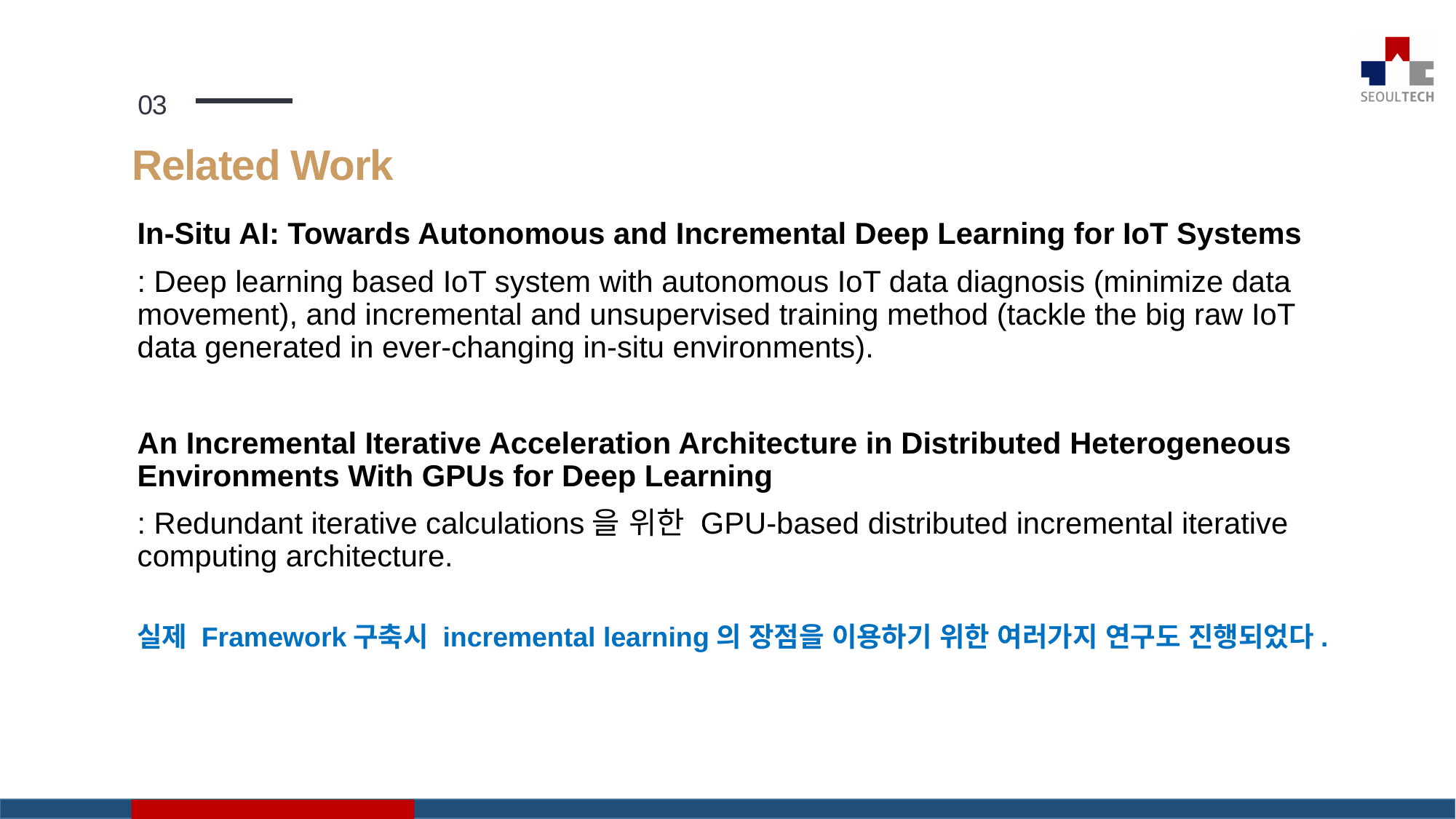

03
Related Work
In-Situ AI: Towards Autonomous and Incremental Deep Learning for IoT Systems
: Deep learning based IoT system with autonomous IoT data diagnosis (minimize data movement), and incremental and unsupervised training method (tackle the big raw IoT data generated in ever-changing in-situ environments).

An Incremental Iterative Acceleration Architecture in Distributed Heterogeneous Environments With GPUs for Deep Learning
: Redundant iterative calculations을 위한 GPU-based distributed incremental iterative computing architecture.
실제 Framework구축시 incremental learning의 장점을 이용하기 위한 여러가지 연구도 진행되었다.